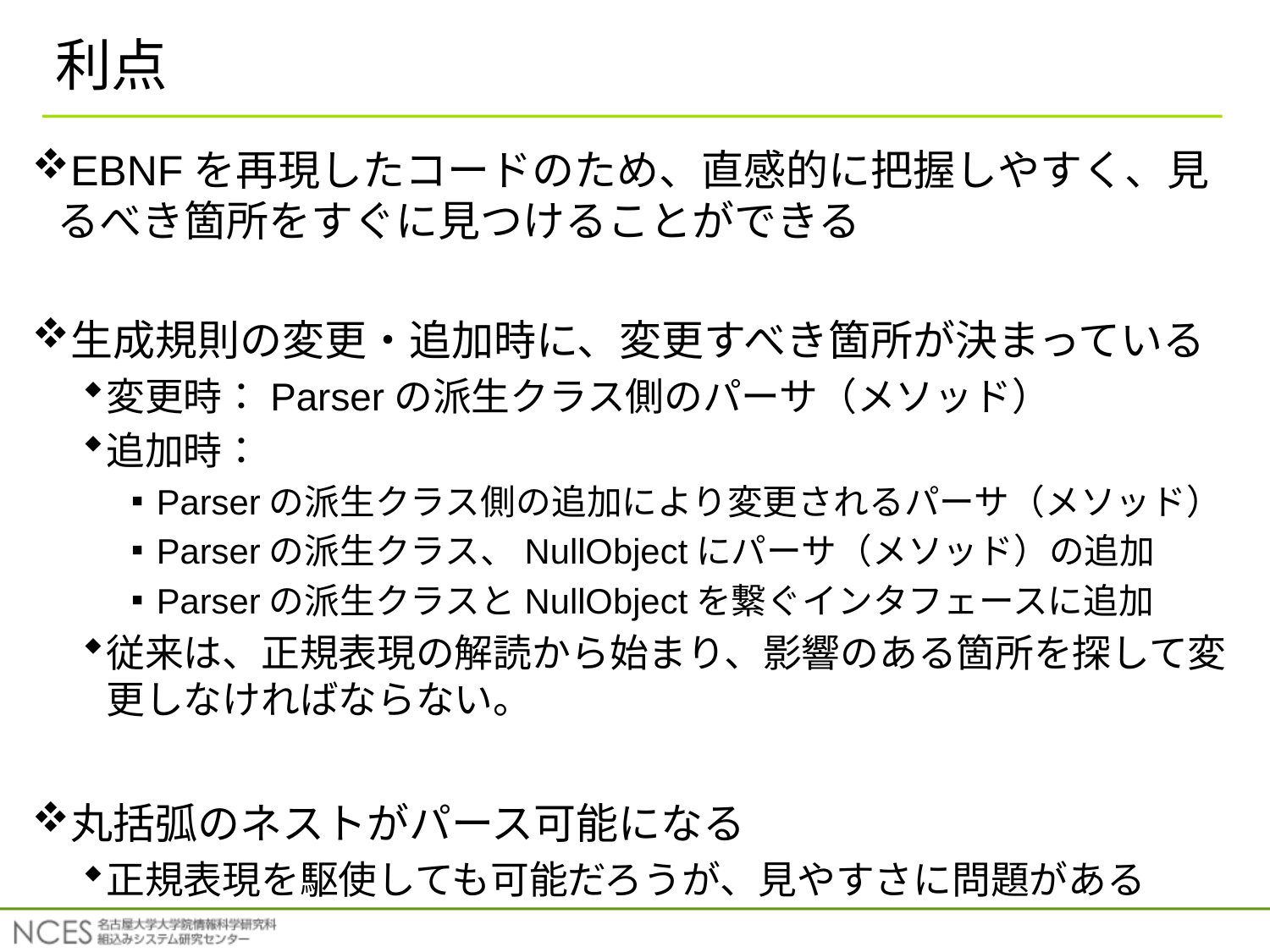

# 利点
EBNFを再現したコードのため、直感的に把握しやすく、見るべき箇所をすぐに見つけることができる

生成規則の変更・追加時に、変更すべき箇所が決まっている
変更時：Parserの派生クラス側のパーサ（メソッド）
追加時：
Parserの派生クラス側の追加により変更されるパーサ（メソッド）
Parserの派生クラス、NullObjectにパーサ（メソッド）の追加
Parserの派生クラスとNullObjectを繋ぐインタフェースに追加
従来は、正規表現の解読から始まり、影響のある箇所を探して変更しなければならない。

丸括弧のネストがパース可能になる
正規表現を駆使しても可能だろうが、見やすさに問題がある